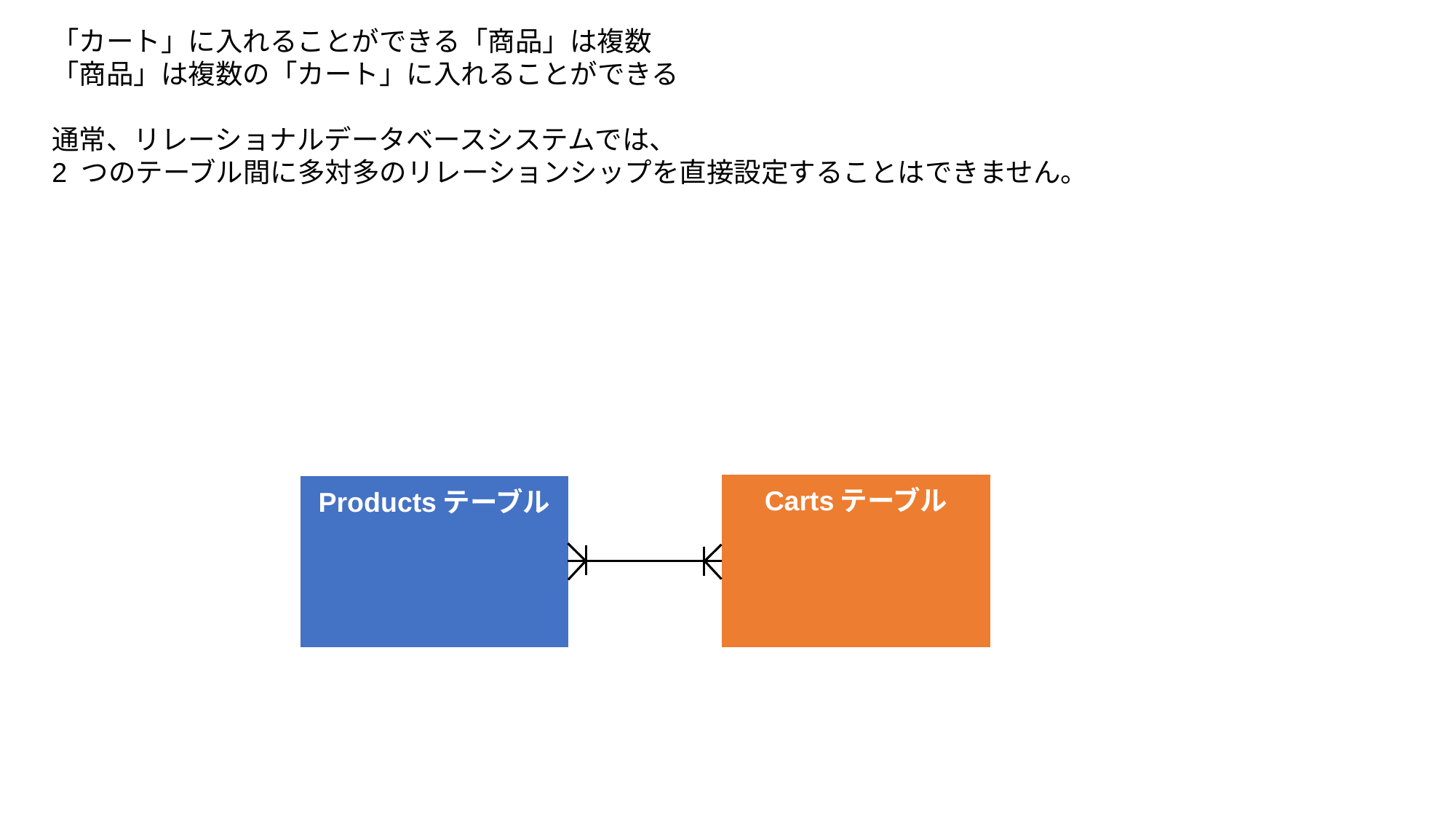

「カート」に入れることができる「商品」は複数
「商品」は複数の「カート」に入れることができる

通常、リレーショナルデータベースシステムでは、
2 つのテーブル間に多対多のリレーションシップを直接設定することはできません。

| Cartsテーブル |
| --- |
| Productsテーブル |
| --- |